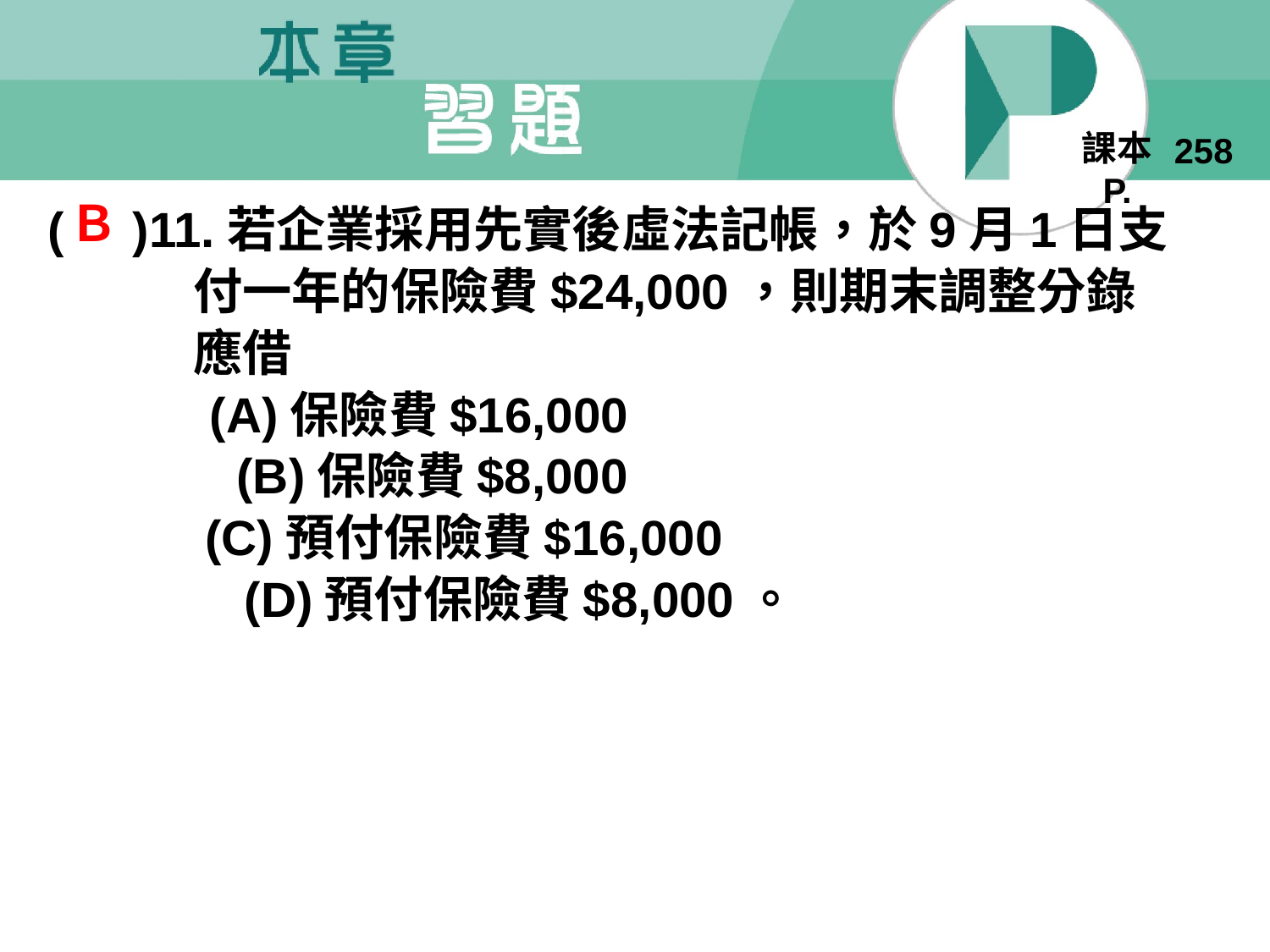

258
Ｂ
(     )11.若企業採用先實後虛法記帳，於9月1日支
             付一年的保險費$24,000，則期末調整分錄
             應借
         　(A)保險費$16,000
      　   (B)保險費$8,000　
             (C)預付保險費$16,000
         　(D)預付保險費$8,000。